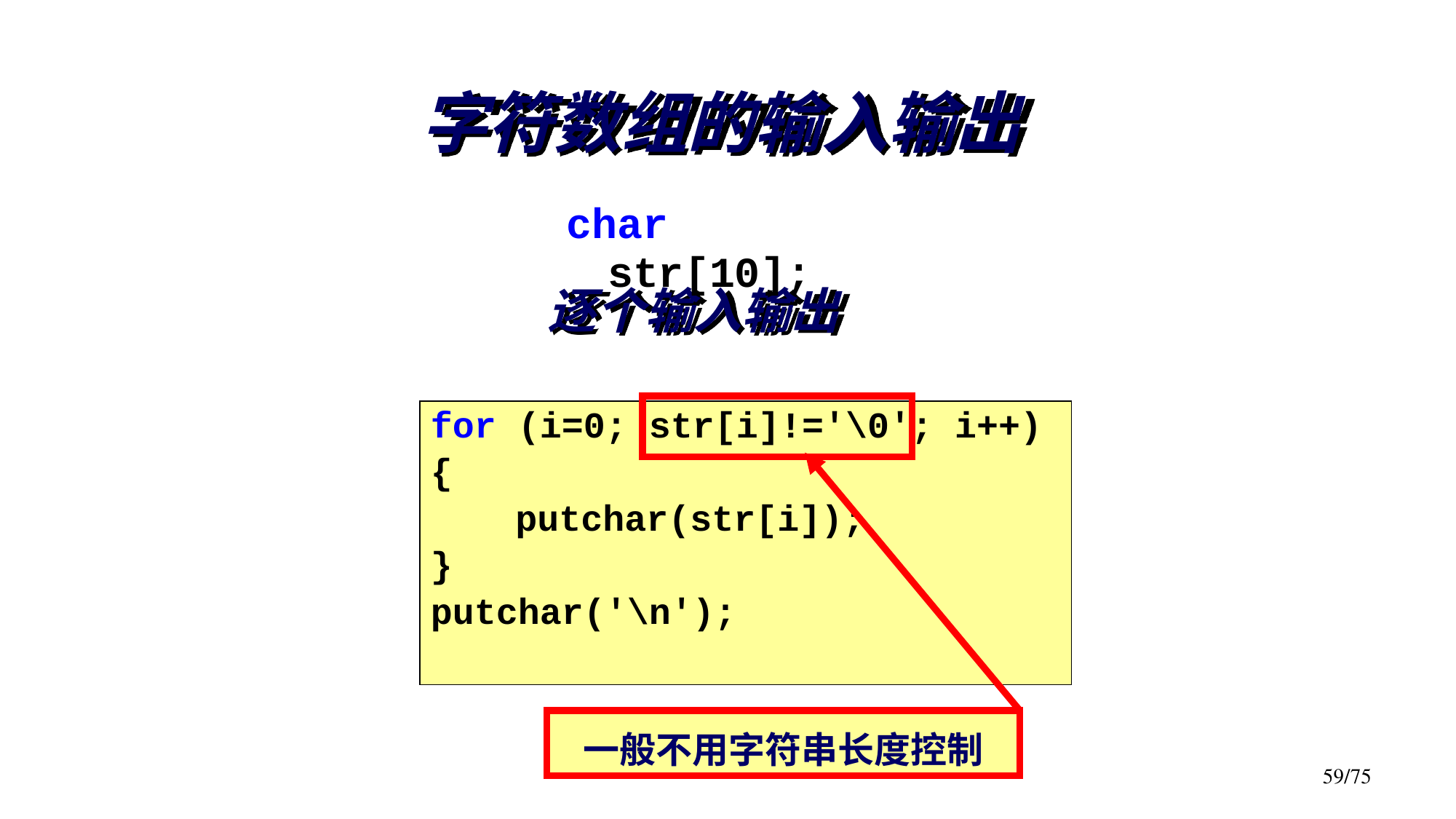

字符数组的输入输出
char str[10];
# 逐个输入输出

for (i=0; str[i]!='\0'; i++)
{
	  putchar(str[i]);
}
putchar('\n');

一般不用字符串长度控制